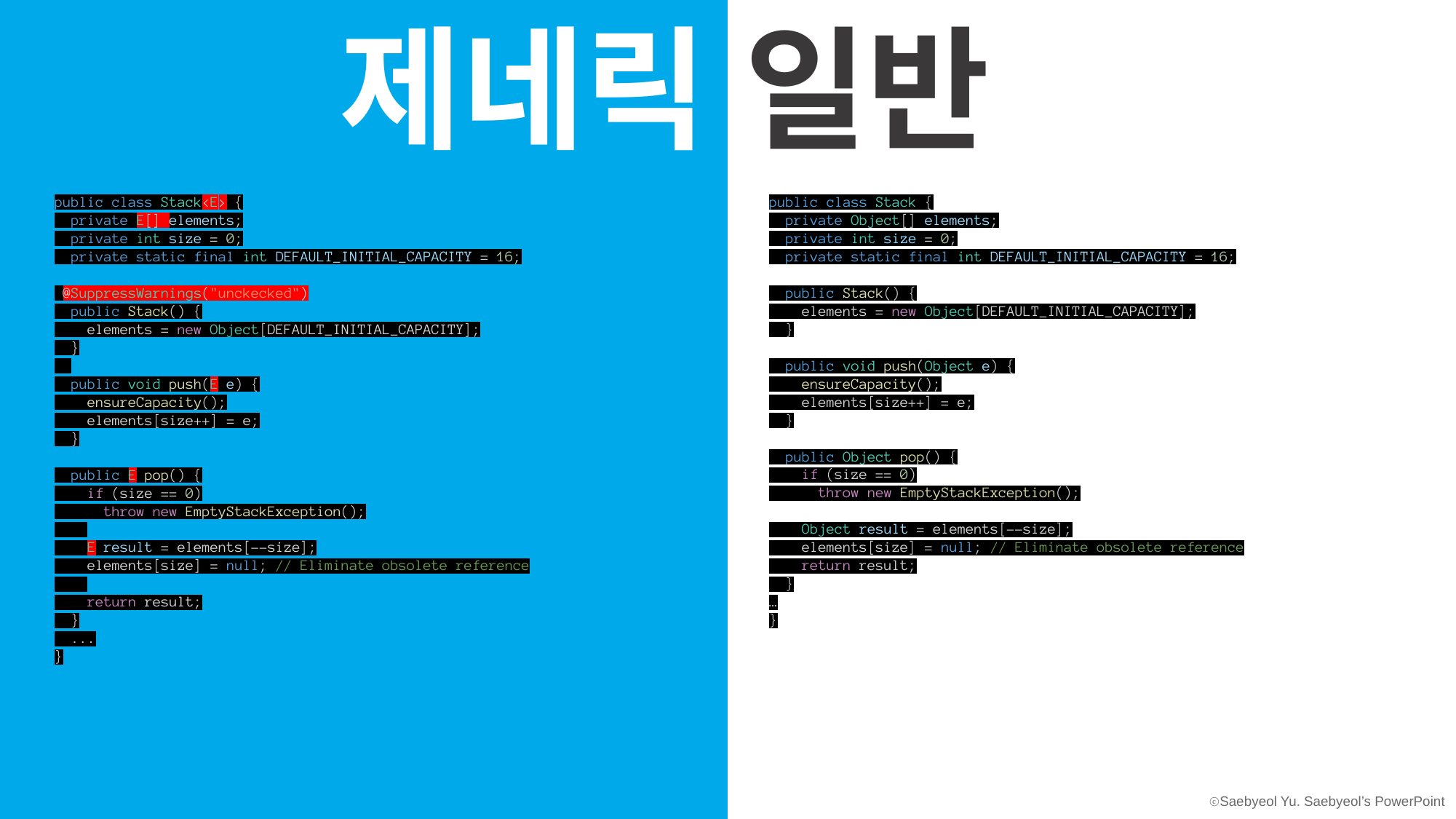

제네릭 일반
public class Stack<E> {
  private E[] elements;
  private int size = 0;
  private static final int DEFAULT_INITIAL_CAPACITY = 16;

 @SuppressWarnings("unckecked")
  public Stack() {
    elements = new Object[DEFAULT_INITIAL_CAPACITY];
  }

  public void push(E e) {
    ensureCapacity();
    elements[size++] = e;
  }
  public E pop() {
    if (size == 0)
      throw new EmptyStackException();

    E result = elements[--size];
    elements[size] = null; // Eliminate obsolete reference

    return result;
  }
  ...
}

public class Stack {
  private Object[] elements;
  private int size = 0;
  private static final int DEFAULT_INITIAL_CAPACITY = 16;
  public Stack() {
    elements = new Object[DEFAULT_INITIAL_CAPACITY];
  }
  public void push(Object e) {
    ensureCapacity();
    elements[size++] = e;
  }
  public Object pop() {
    if (size == 0)
      throw new EmptyStackException();
    Object result = elements[--size];
    elements[size] = null; // Eliminate obsolete reference
    return result;
  }
…
}